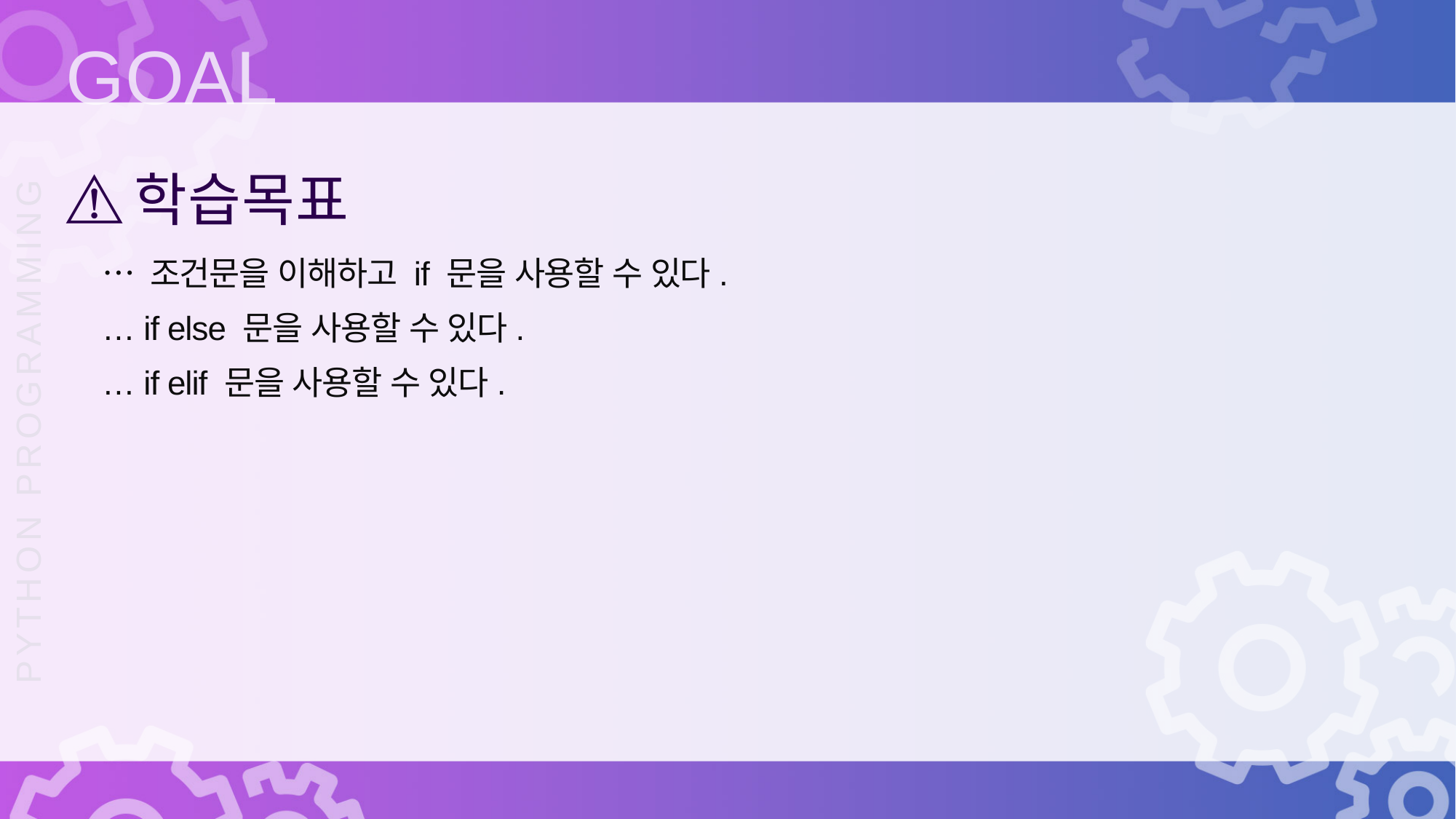

학습목표
… 조건문을 이해하고 if 문을 사용할 수 있다.
… if else 문을 사용할 수 있다.
… if elif 문을 사용할 수 있다.